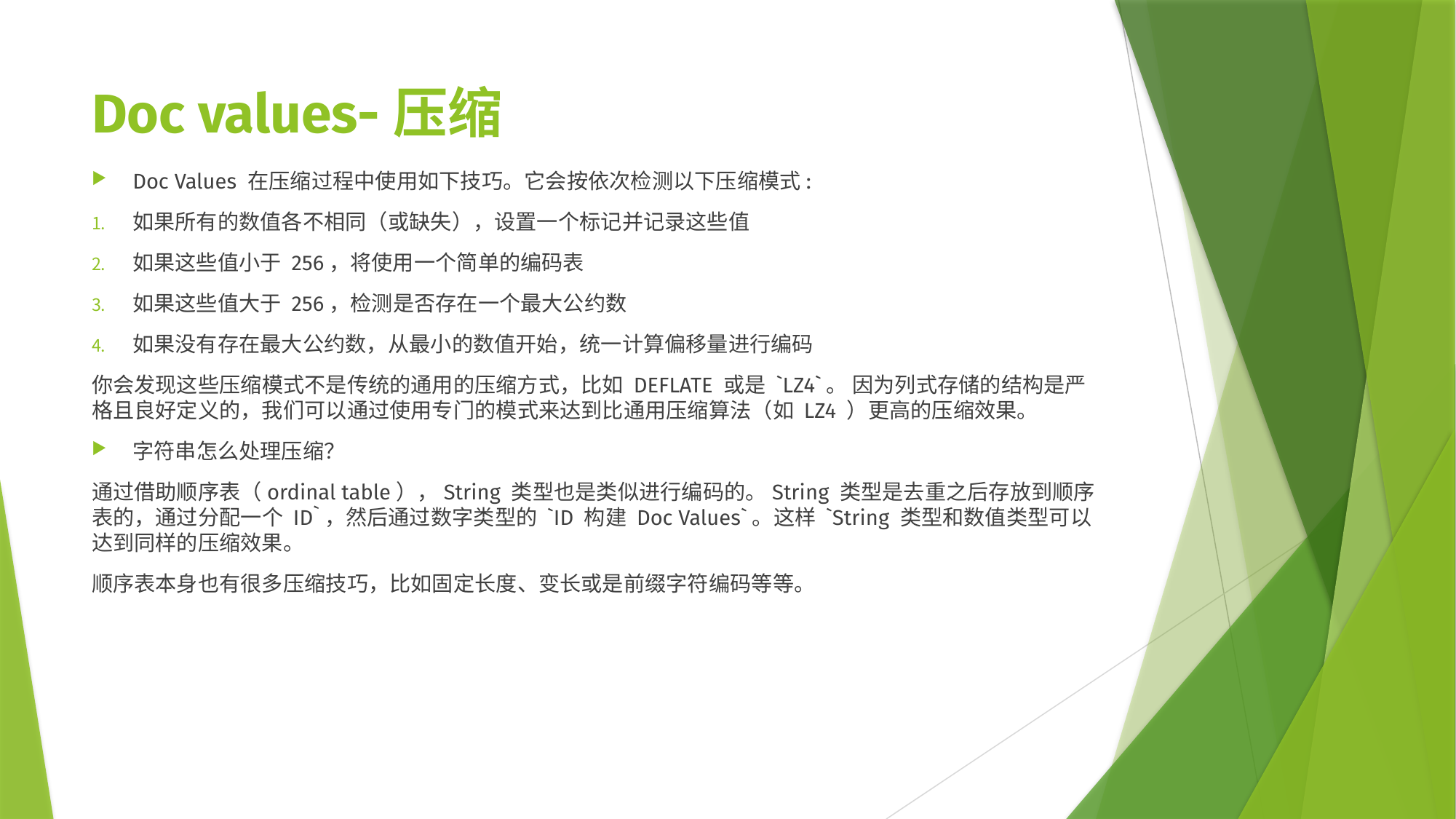

# Doc values-压缩
Doc Values 在压缩过程中使用如下技巧。它会按依次检测以下压缩模式:
如果所有的数值各不相同（或缺失），设置一个标记并记录这些值
如果这些值小于 256，将使用一个简单的编码表
如果这些值大于 256，检测是否存在一个最大公约数
如果没有存在最大公约数，从最小的数值开始，统一计算偏移量进行编码
你会发现这些压缩模式不是传统的通用的压缩方式，比如 DEFLATE 或是 `LZ4`。 因为列式存储的结构是严格且良好定义的，我们可以通过使用专门的模式来达到比通用压缩算法（如 LZ4 ）更高的压缩效果。
字符串怎么处理压缩？
通过借助顺序表（ordinal table），String 类型也是类似进行编码的。String 类型是去重之后存放到顺序表的，通过分配一个 ID`，然后通过数字类型的 `ID 构建 Doc Values`。这样 `String 类型和数值类型可以达到同样的压缩效果。
顺序表本身也有很多压缩技巧，比如固定长度、变长或是前缀字符编码等等。